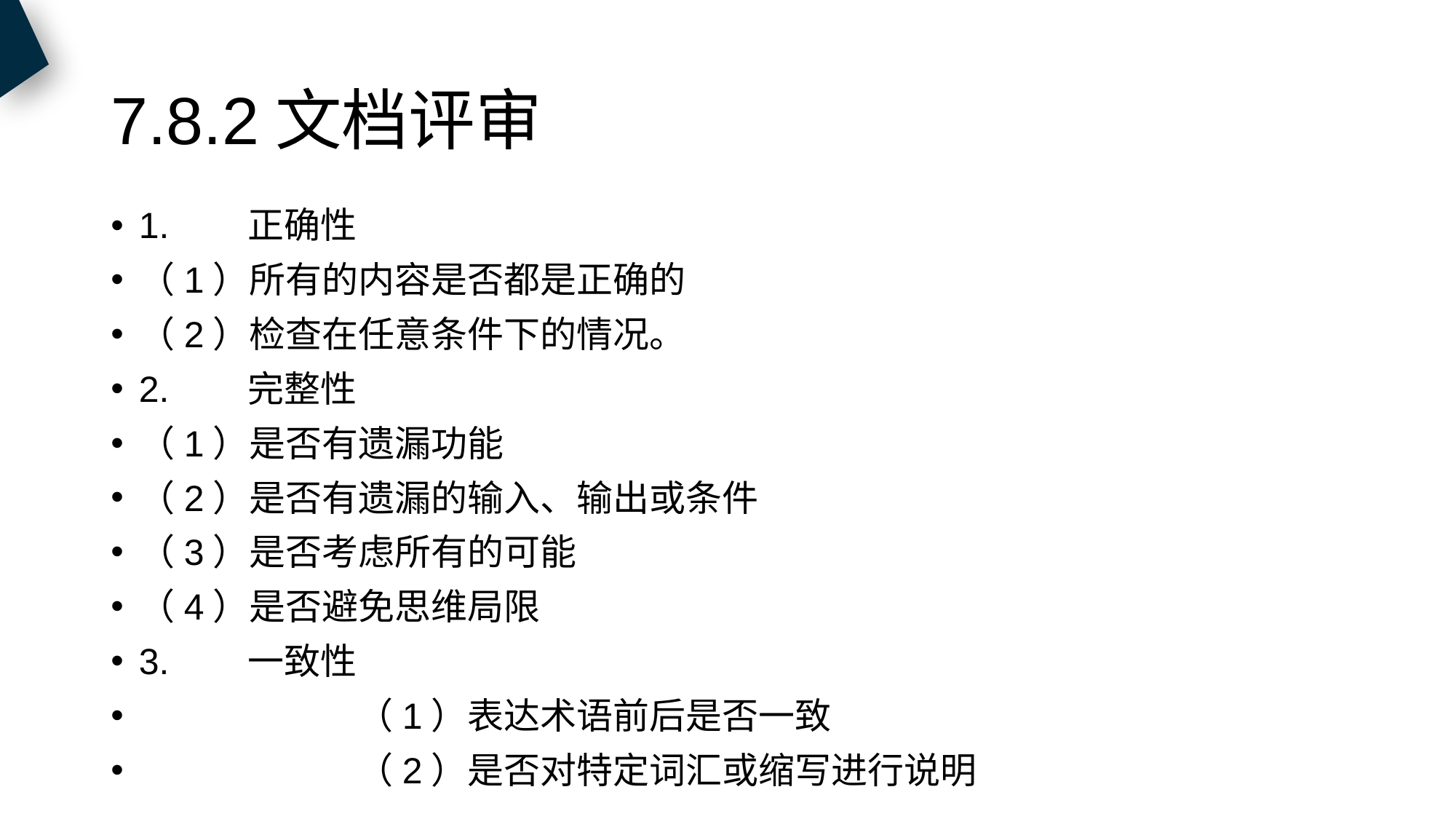

# 7.8.2文档评审
1.	正确性
（1）所有的内容是否都是正确的
（2）检查在任意条件下的情况。
2.	完整性
（1）是否有遗漏功能
（2）是否有遗漏的输入、输出或条件
（3）是否考虑所有的可能
（4）是否避免思维局限
3.	一致性
		（1）表达术语前后是否一致
		（2）是否对特定词汇或缩写进行说明